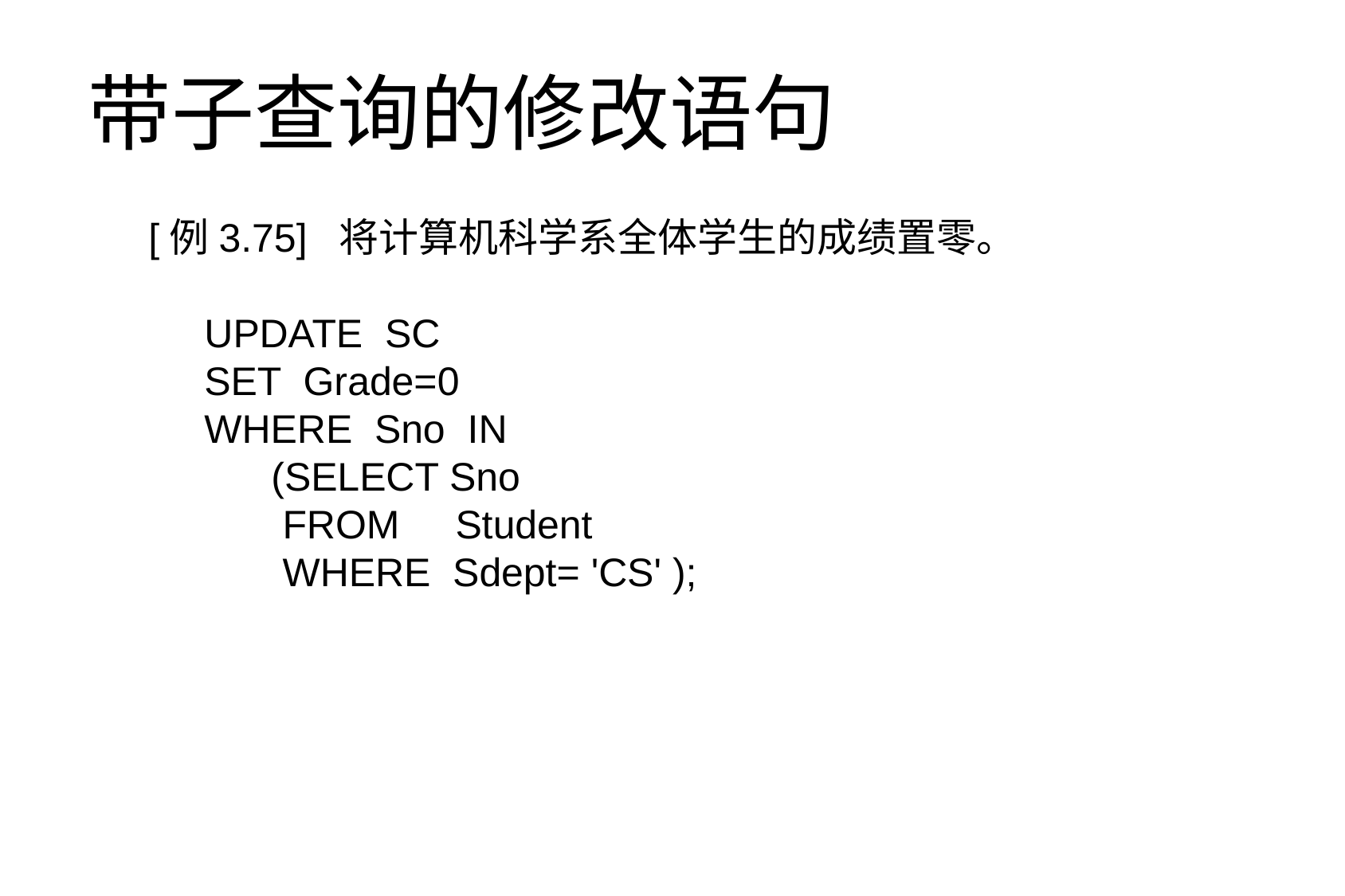

带子查询的修改语句
   [例3.75]  将计算机科学系全体学生的成绩置零。

        UPDATE  SC
        SET  Grade=0
        WHERE  Sno  IN
              (SELECT Sno
               FROM     Student
               WHERE  Sdept= 'CS' );